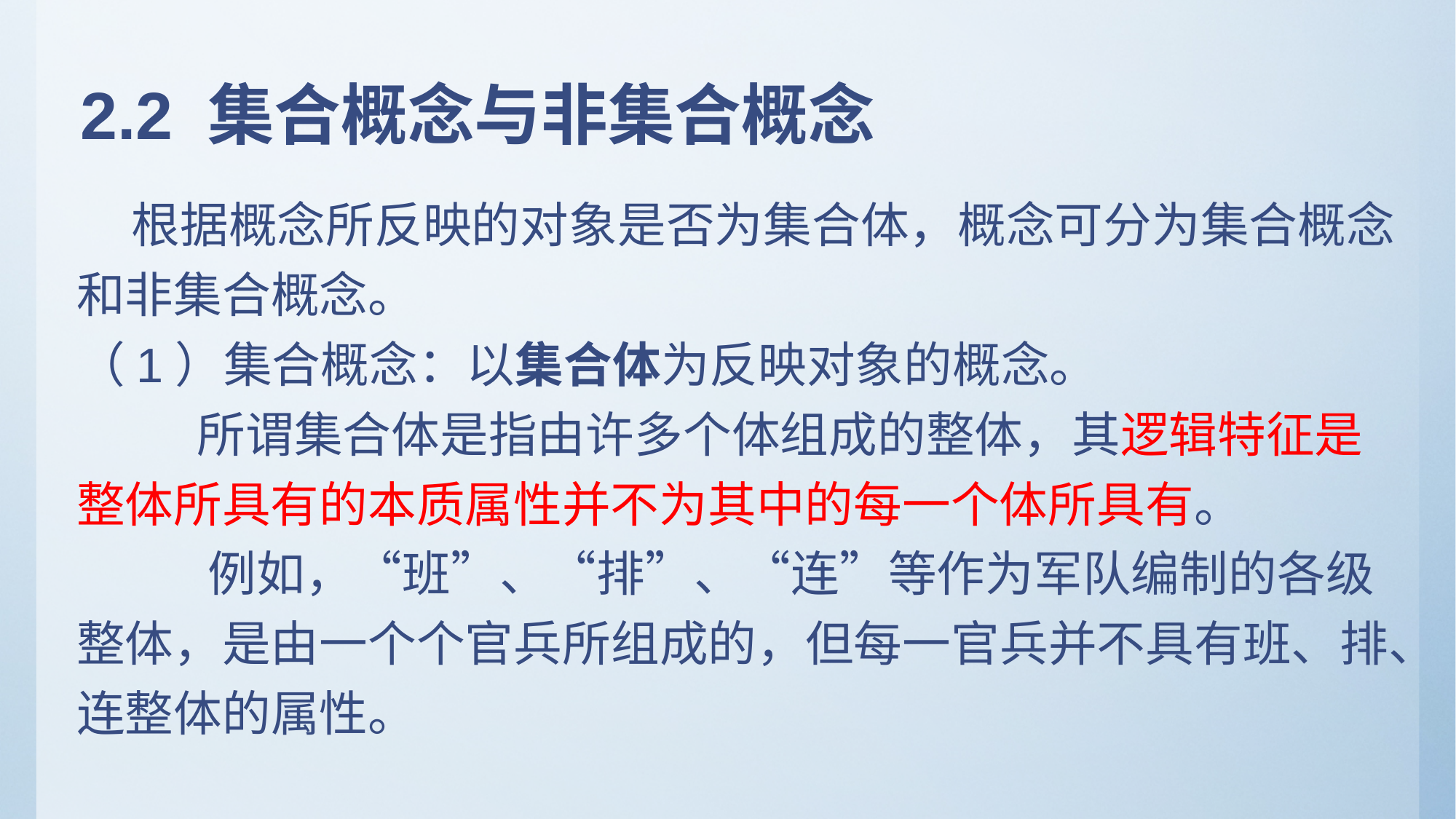

# 2.2 集合概念与非集合概念
    根据概念所反映的对象是否为集合体，概念可分为集合概念和非集合概念。
（1）集合概念：以集合体为反映对象的概念。
          所谓集合体是指由许多个体组成的整体，其逻辑特征是整体所具有的本质属性并不为其中的每一个体所具有。
           例如，“班”、“排”、“连”等作为军队编制的各级整体，是由一个个官兵所组成的，但每一官兵并不具有班、排、连整体的属性。